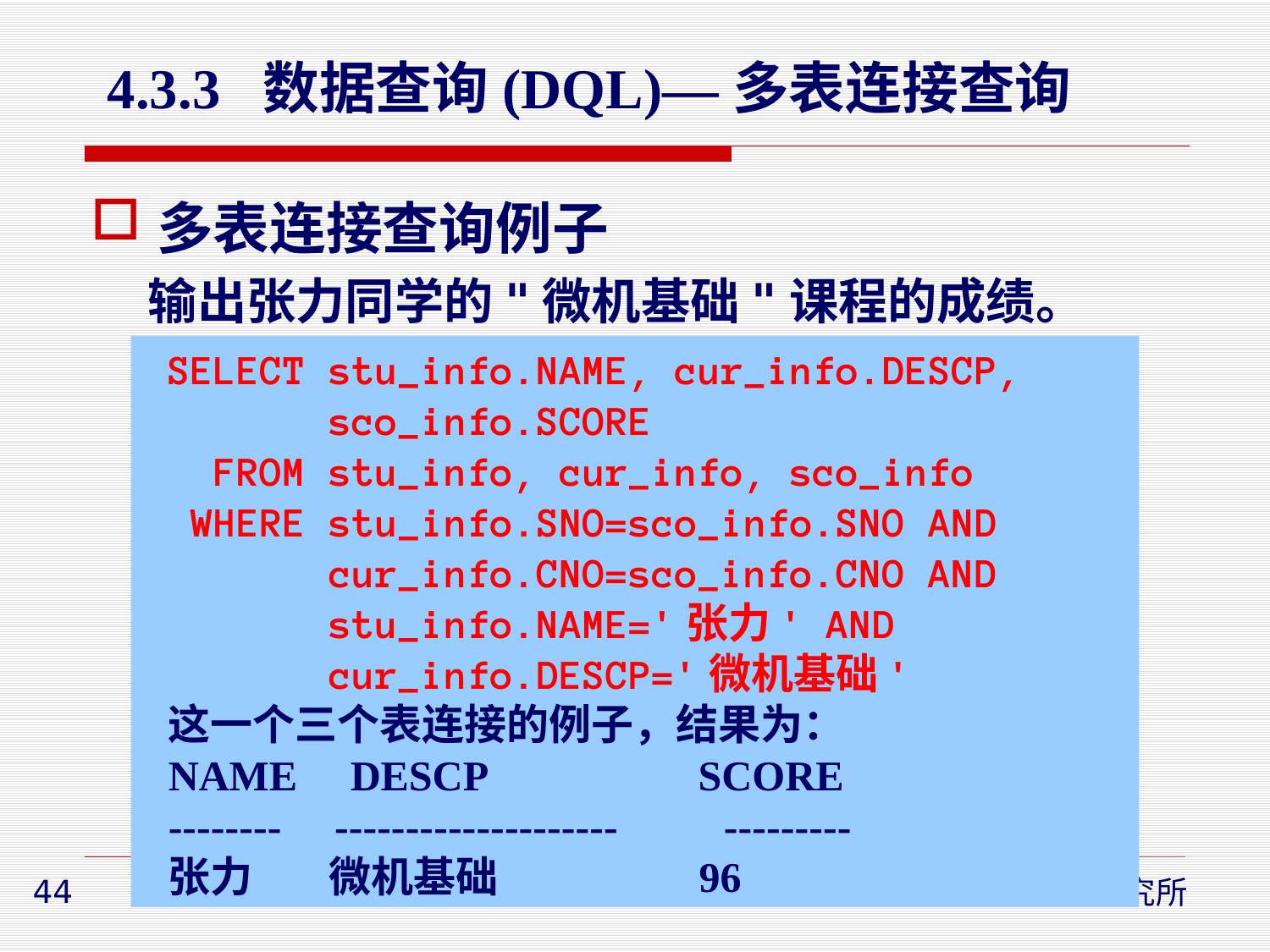

4.3.3  数据查询(DQL)—多表连接查询
多表连接查询例子
    输出张力同学的"微机基础"课程的成绩。
SELECT stu_info.NAME, cur_info.DESCP,
       sco_info.SCORE
  FROM stu_info, cur_info, sco_info
 WHERE stu_info.SNO=sco_info.SNO AND
       cur_info.CNO=sco_info.CNO AND
       stu_info.NAME='张力' AND
       cur_info.DESCP='微机基础'
这一个三个表连接的例子，结果为：
NAME     DESCP                    SCORE
--------     --------------------          ---------
张力        微机基础                    96